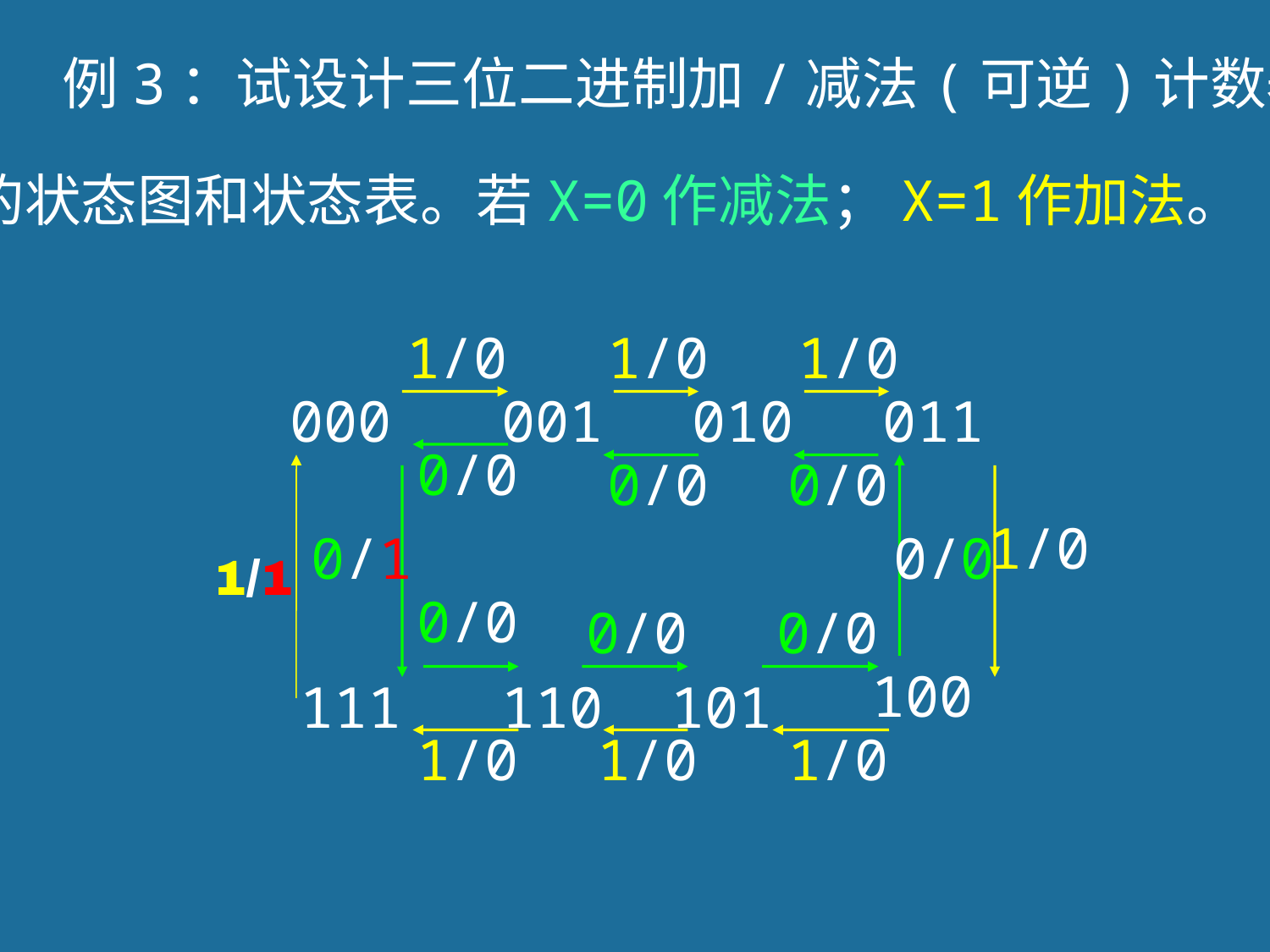

例3：试设计三位二进制加/减法(可逆)计数器
的状态图和状态表。若X=0作减法；X=1作加法。
1/0

1/0

1/0

000
001
010
011
0/0

0/0

0/0

1/1

0/0

0/1

1/0
0/0

0/0

0/0

100
111
110
101
1/0

1/0

1/0

51